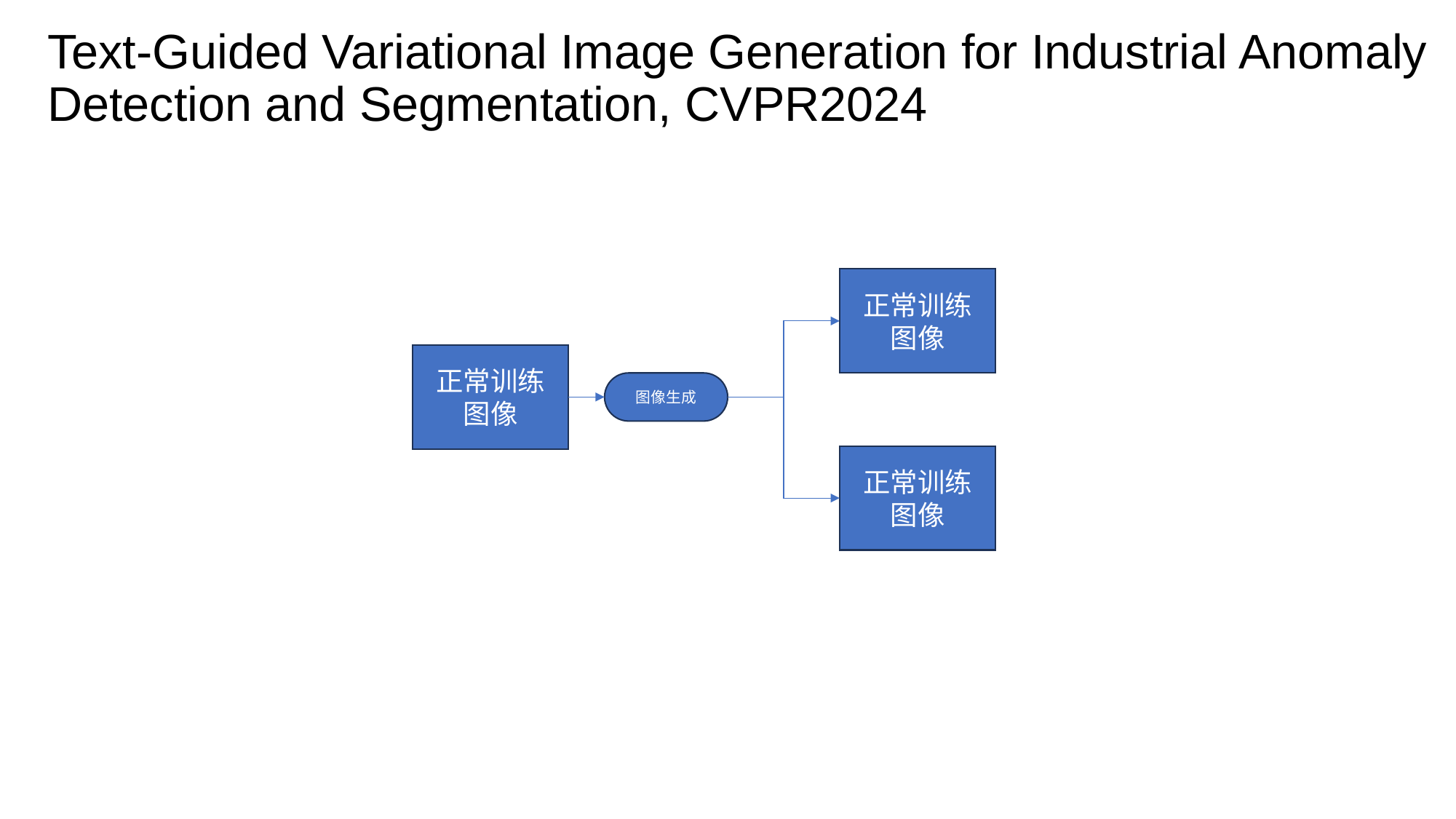

# Text-Guided Variational Image Generation for Industrial Anomaly Detection and Segmentation, CVPR2024
正常训练图像
正常训练图像
图像生成
正常训练图像